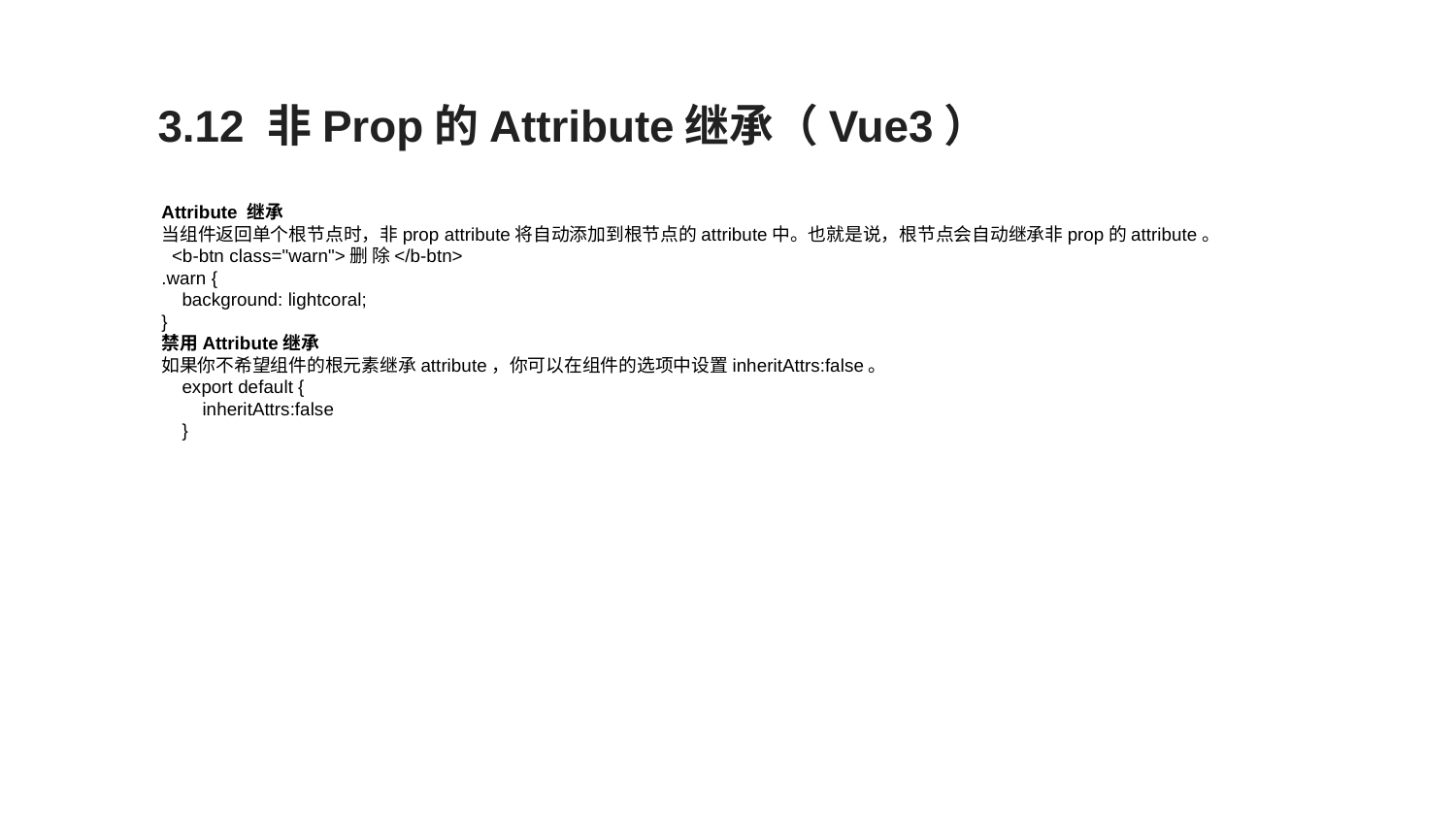

3.12 非Prop的Attribute继承（Vue3）
Attribute 继承
当组件返回单个根节点时，非prop attribute将自动添加到根节点的attribute中。也就是说，根节点会自动继承非prop的attribute。
  <b-btn class="warn">删 除</b-btn>
.warn {
    background: lightcoral;
}
禁用Attribute继承
如果你不希望组件的根元素继承attribute，你可以在组件的选项中设置inheritAttrs:false。
    export default {
        inheritAttrs:false
    }